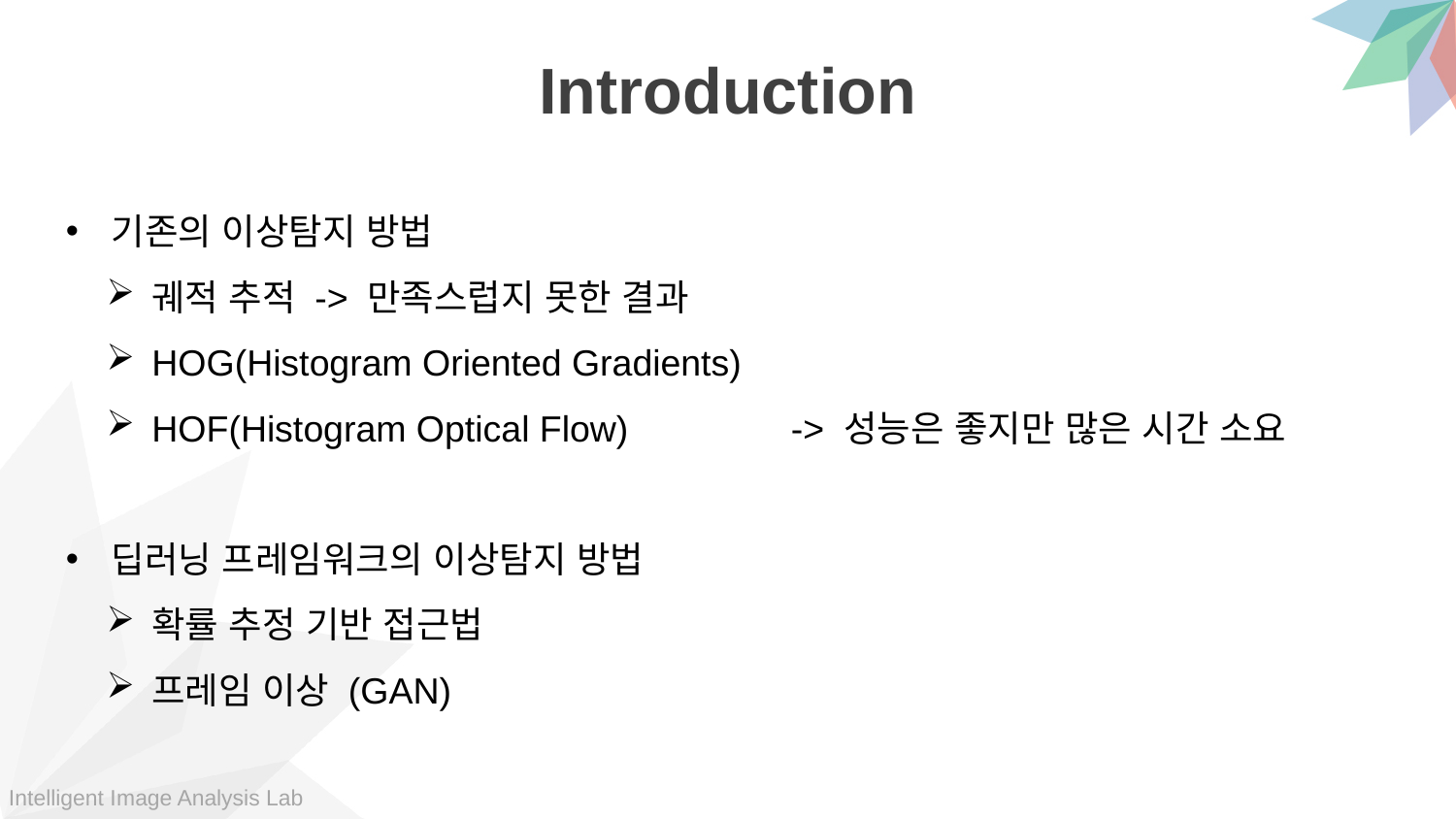

Introduction
기존의 이상탐지 방법
궤적 추적 -> 만족스럽지 못한 결과
HOG(Histogram Oriented Gradients)
HOF(Histogram Optical Flow)                -> 성능은 좋지만 많은 시간 소요

딥러닝 프레임워크의 이상탐지 방법
확률 추정 기반 접근법
프레임 이상 (GAN)